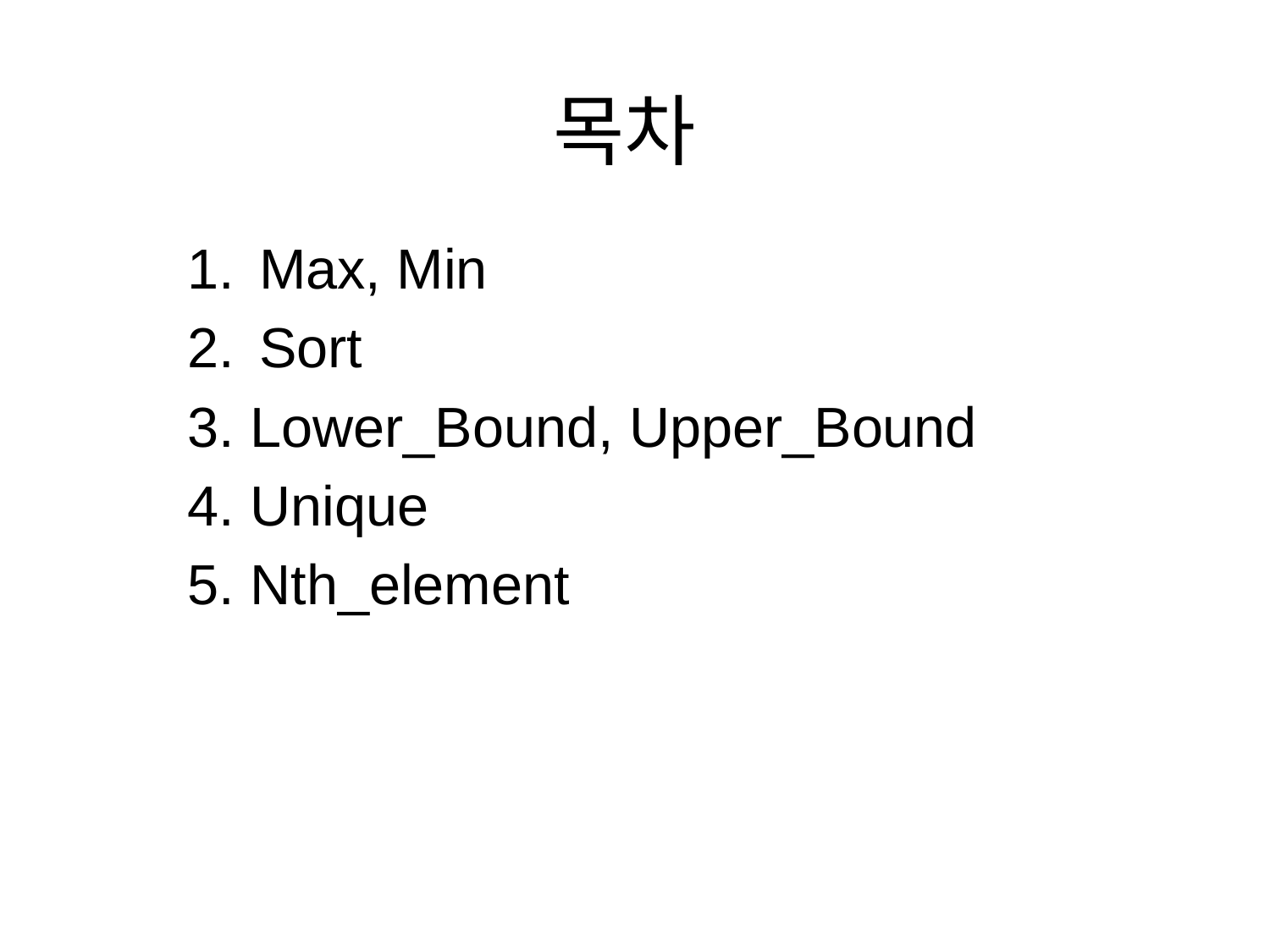

# 목차
Max, Min
Sort
3. Lower_Bound, Upper_Bound
4. Unique
5. Nth_element